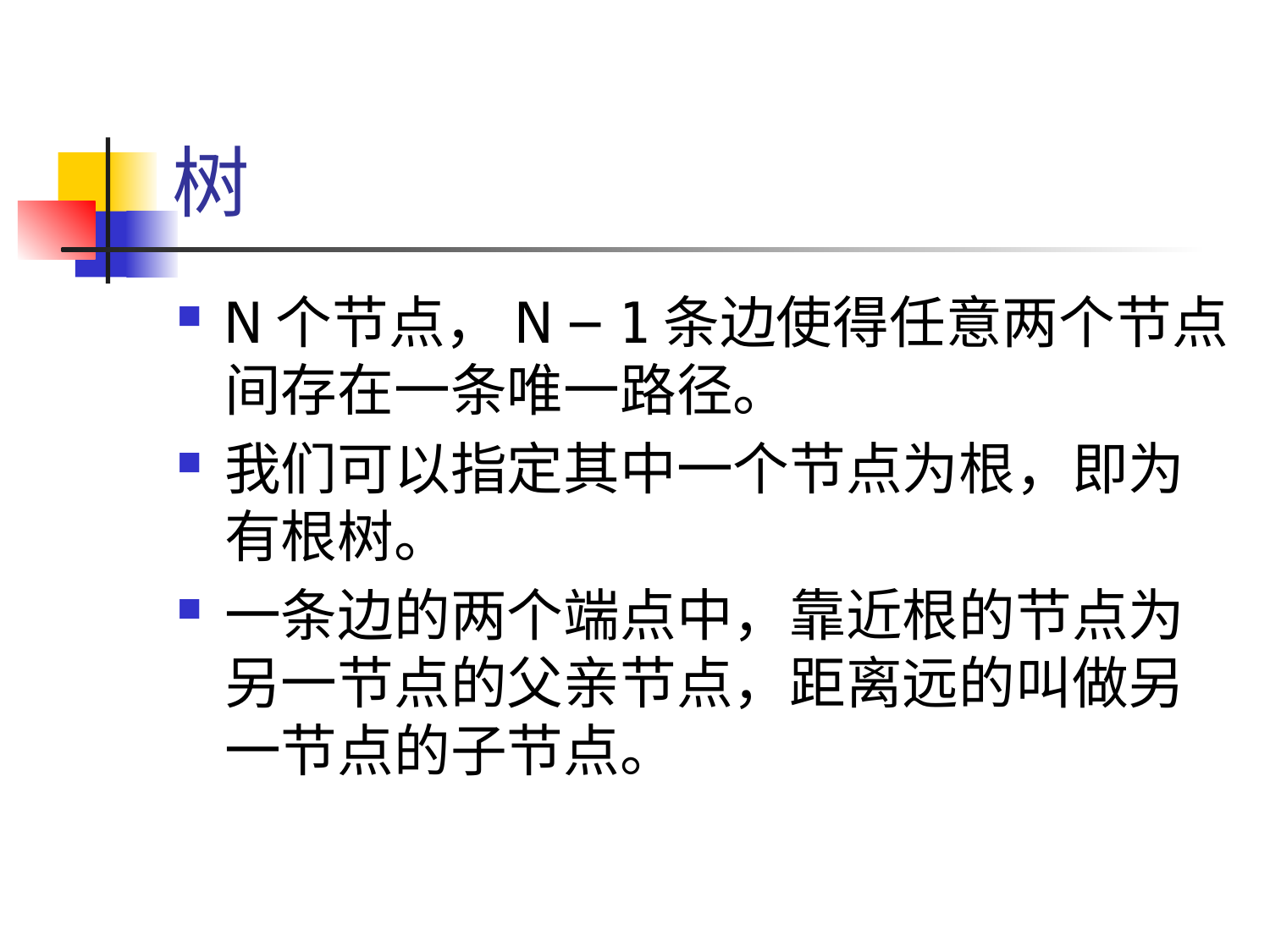

# 树
N个节点，N – 1条边使得任意两个节点间存在一条唯一路径。
我们可以指定其中一个节点为根，即为有根树。
一条边的两个端点中，靠近根的节点为另一节点的父亲节点，距离远的叫做另一节点的子节点。